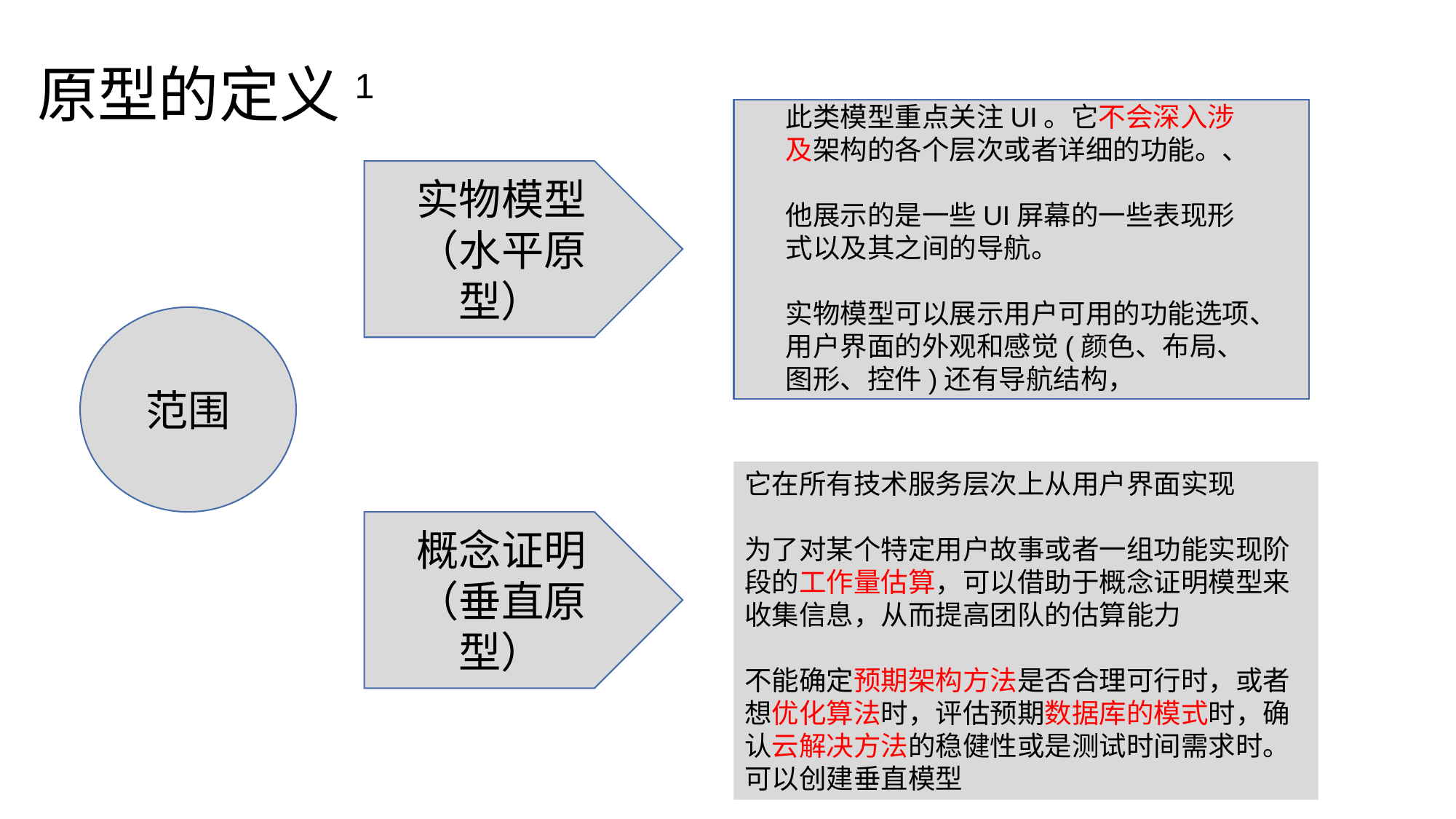

原型的定义1
此类模型重点关注UI。它不会深入涉及架构的各个层次或者详细的功能。、

他展示的是一些UI屏幕的一些表现形式以及其之间的导航。

实物模型可以展示用户可用的功能选项、用户界面的外观和感觉(颜色、布局、图形、控件)还有导航结构，

实物模型（水平原型）
范围
它在所有技术服务层次上从用户界面实现

为了对某个特定用户故事或者一组功能实现阶段的工作量估算，可以借助于概念证明模型来收集信息，从而提高团队的估算能力

不能确定预期架构方法是否合理可行时，或者想优化算法时，评估预期数据库的模式时，确认云解决方法的稳健性或是测试时间需求时。可以创建垂直模型
概念证明
（垂直原型）